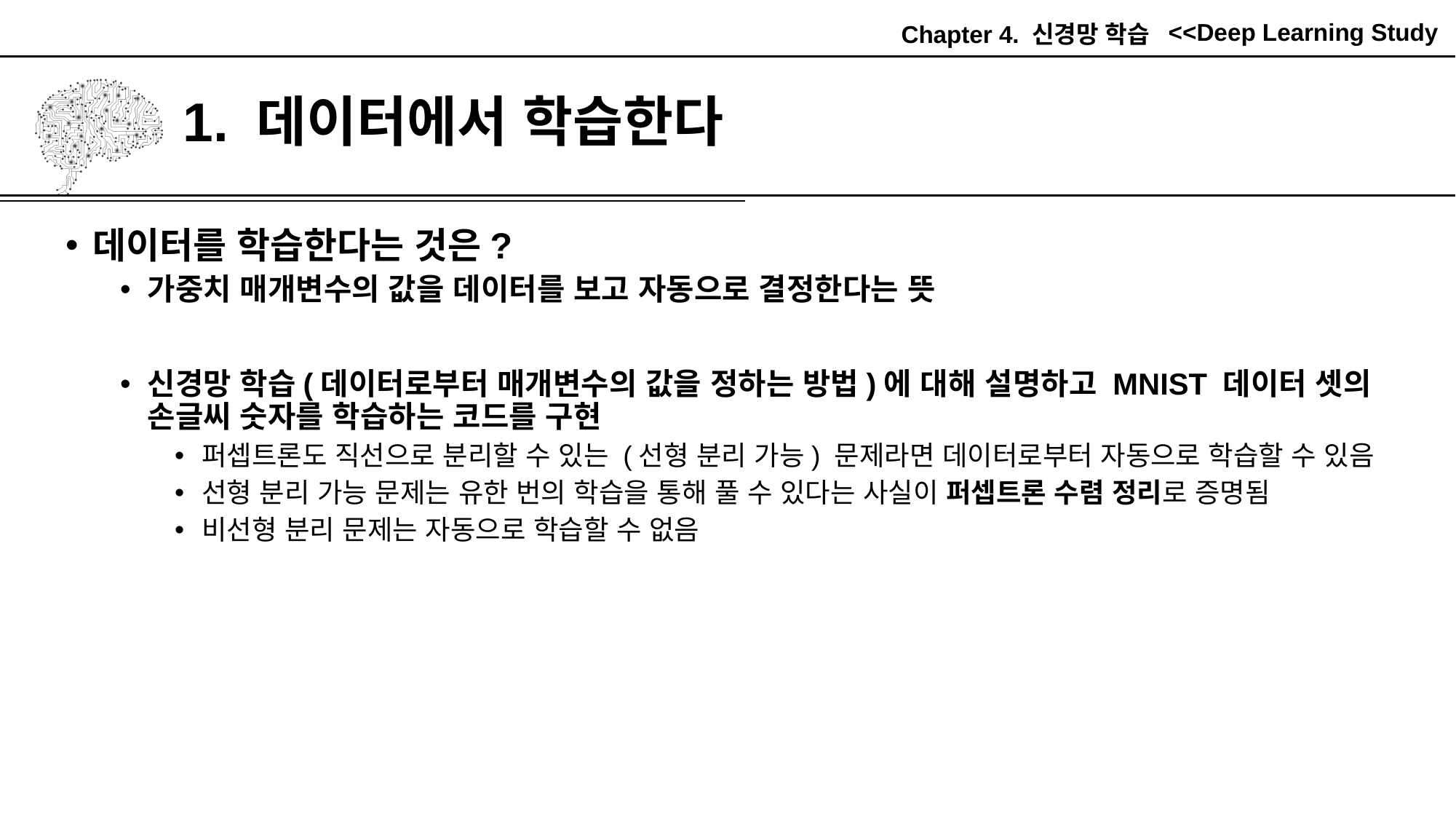

Chapter 4. 신경망 학습
# 1. 데이터에서 학습한다
데이터를 학습한다는 것은?
가중치 매개변수의 값을 데이터를 보고 자동으로 결정한다는 뜻

신경망 학습(데이터로부터 매개변수의 값을 정하는 방법)에 대해 설명하고 MNIST 데이터 셋의 손글씨 숫자를 학습하는 코드를 구현
퍼셉트론도 직선으로 분리할 수 있는 (선형 분리 가능) 문제라면 데이터로부터 자동으로 학습할 수 있음
선형 분리 가능 문제는 유한 번의 학습을 통해 풀 수 있다는 사실이 퍼셉트론 수렴 정리로 증명됨
비선형 분리 문제는 자동으로 학습할 수 없음